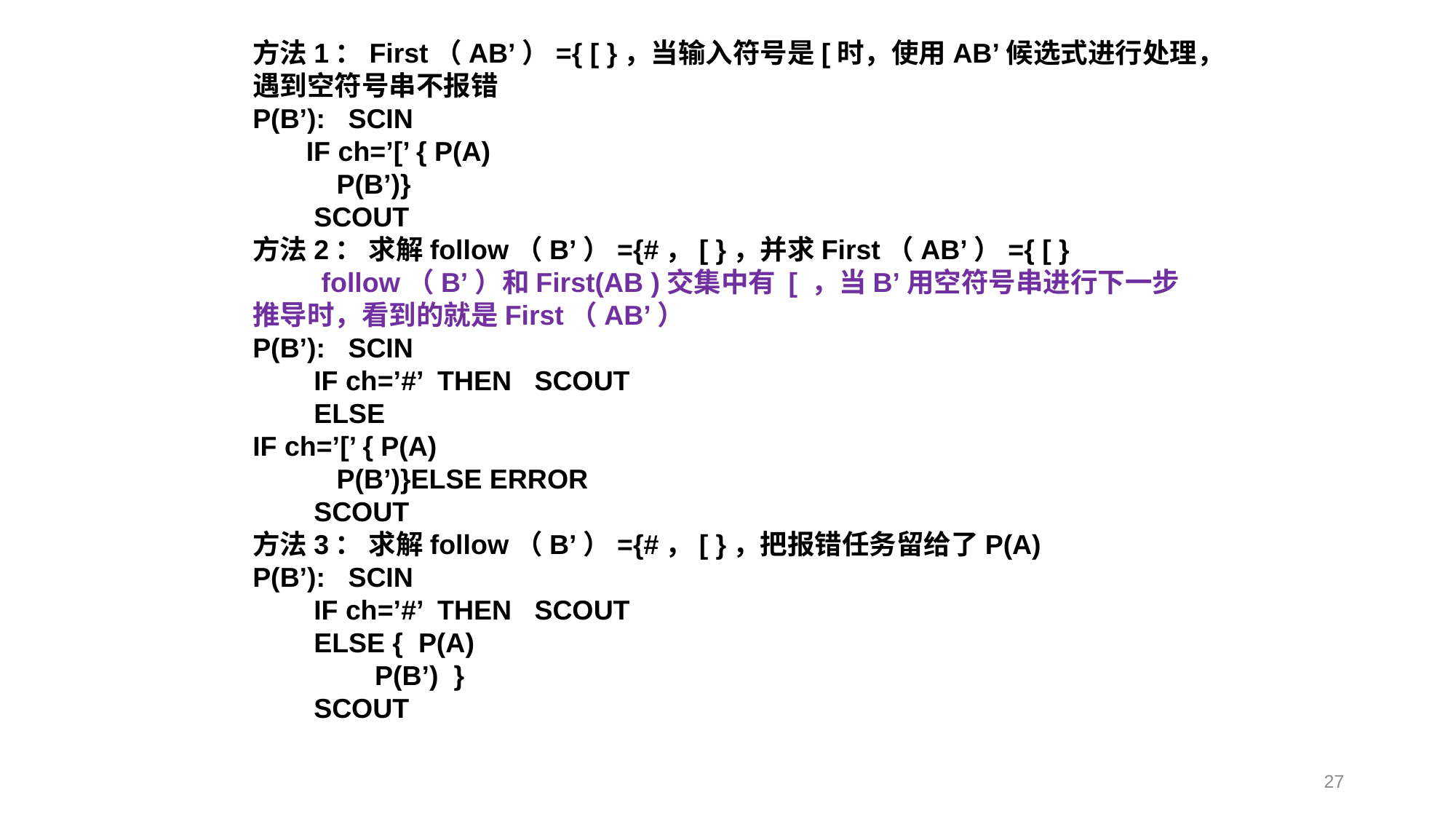

方法1：First（AB’）={ [ }，当输入符号是[时，使用AB’候选式进行处理，遇到空符号串不报错
P(B’):   SCIN
       IF ch=’[’ { P(A)
           P(B’)}
        SCOUT
方法2： 求解follow（B’）={#，[ }，并求First（AB’）={ [ }
         follow（B’）和First(AB )交集中有 [ ，当B’用空符号串进行下一步推导时，看到的就是First（AB’）
P(B’):   SCIN
        IF ch=’#’  THEN   SCOUT
        ELSE
IF ch=’[’ { P(A)
           P(B’)}ELSE ERROR
        SCOUT
方法3： 求解follow（B’）={#，[ }，把报错任务留给了P(A)
P(B’):   SCIN
        IF ch=’#’  THEN   SCOUT
        ELSE {  P(A)
                P(B’)  }
        SCOUT

27